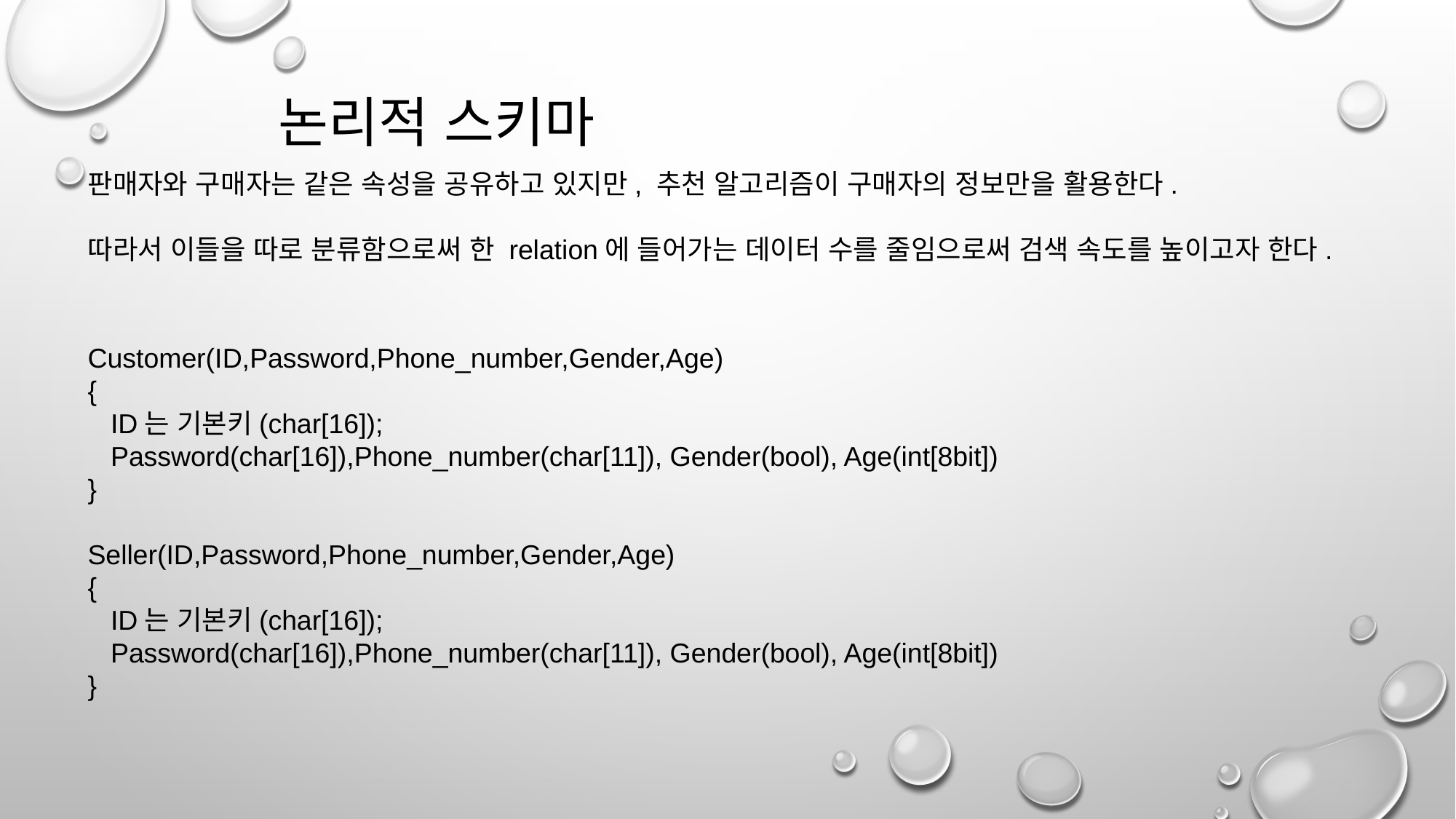

# 논리적 스키마
판매자와 구매자는 같은 속성을 공유하고 있지만, 추천 알고리즘이 구매자의 정보만을 활용한다.

따라서 이들을 따로 분류함으로써 한 relation에 들어가는 데이터 수를 줄임으로써 검색 속도를 높이고자 한다.
Customer(ID,Password,Phone_number,Gender,Age)
{
   ID는 기본키(char[16]);
   Password(char[16]),Phone_number(char[11]), Gender(bool), Age(int[8bit])
}

Seller(ID,Password,Phone_number,Gender,Age)
{
   ID는 기본키(char[16]);
   Password(char[16]),Phone_number(char[11]), Gender(bool), Age(int[8bit])
}